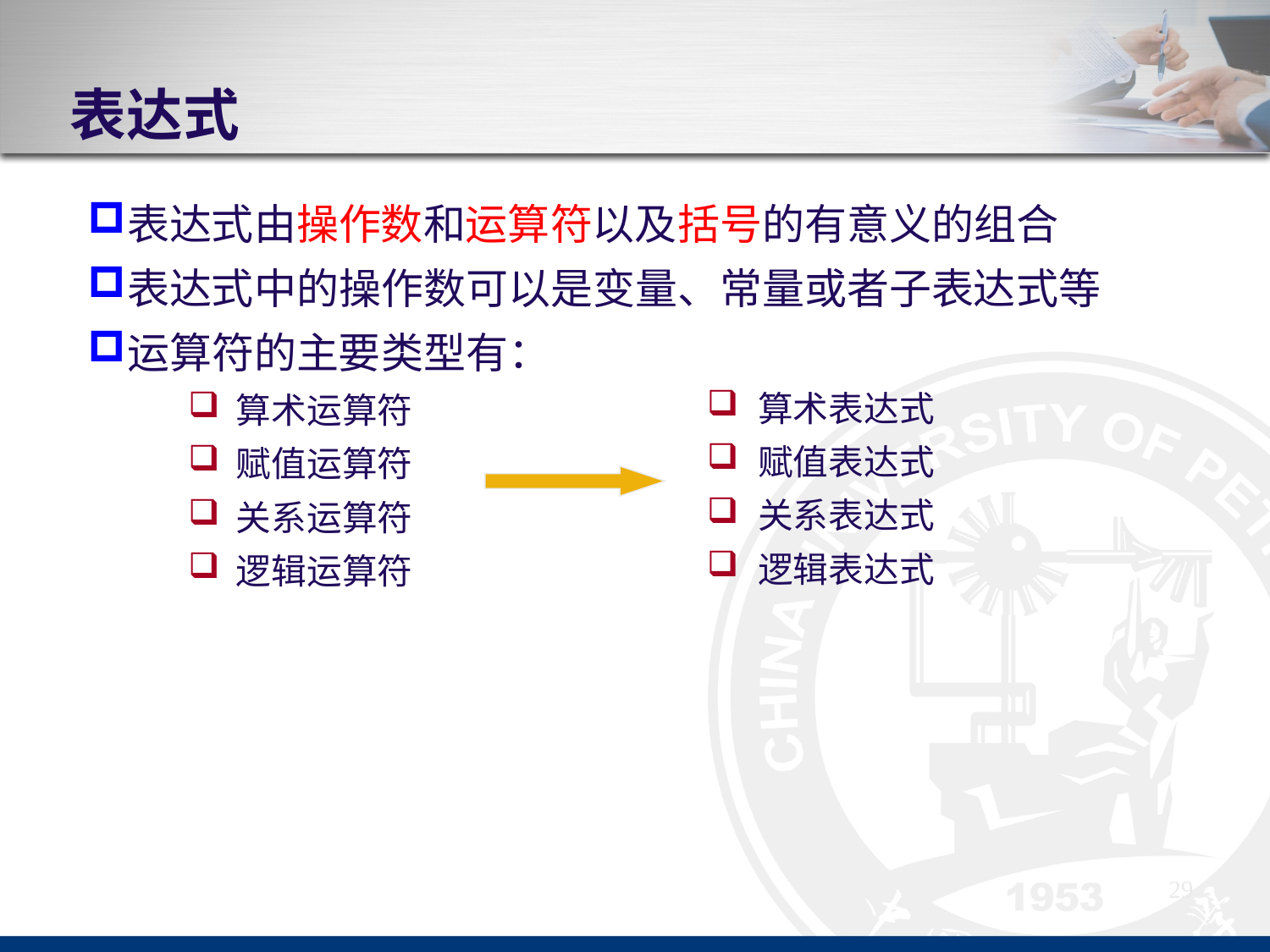

# 表达式
表达式由操作数和运算符以及括号的有意义的组合
表达式中的操作数可以是变量、常量或者子表达式等
运算符的主要类型有：
 算术运算符
 赋值运算符
 关系运算符
 逻辑运算符

算术表达式
赋值表达式
关系表达式
逻辑表达式

29